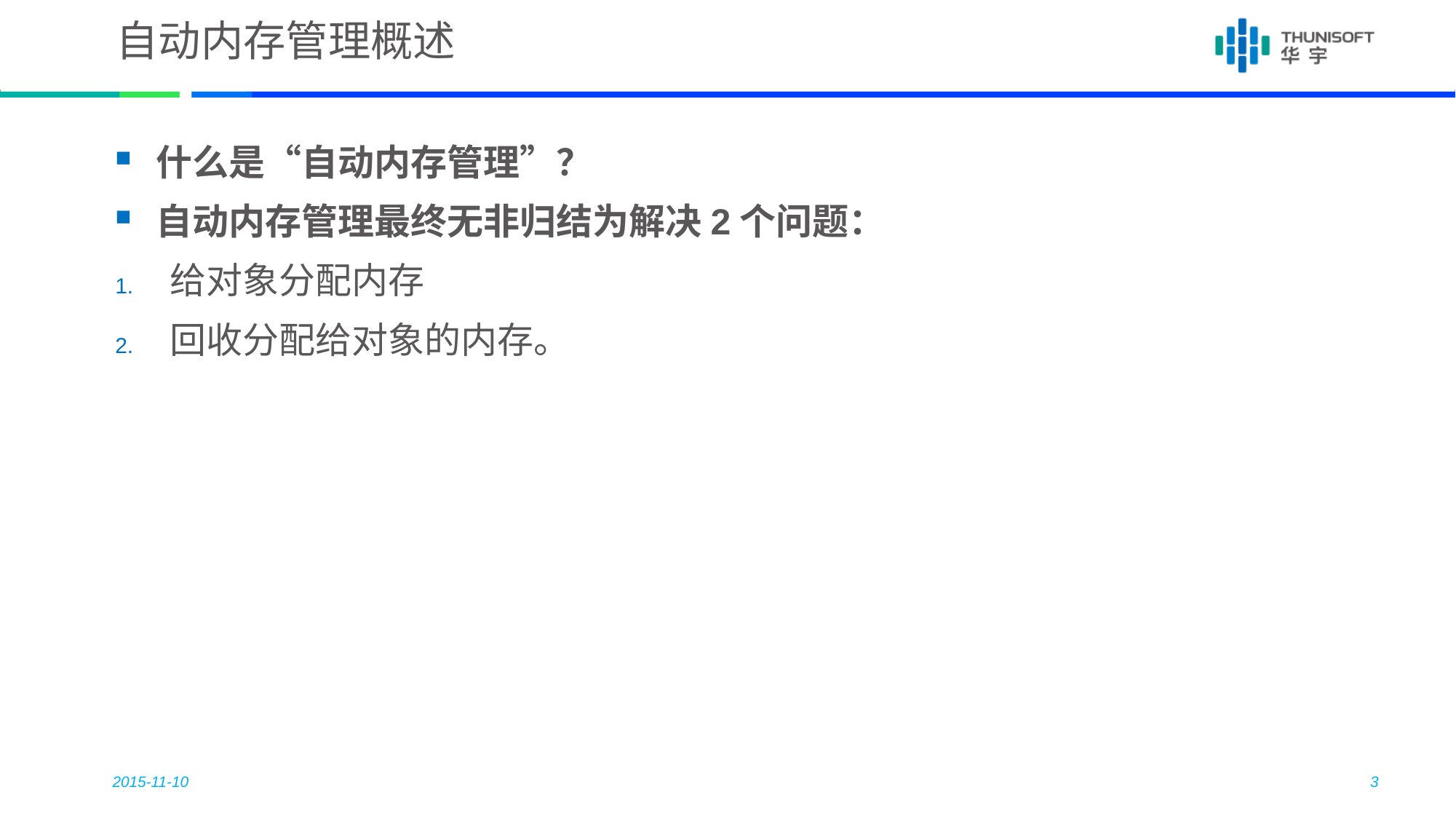

# 自动内存管理概述
什么是“自动内存管理”？
自动内存管理最终无非归结为解决2个问题：
给对象分配内存
回收分配给对象的内存。

2015-11-10
3